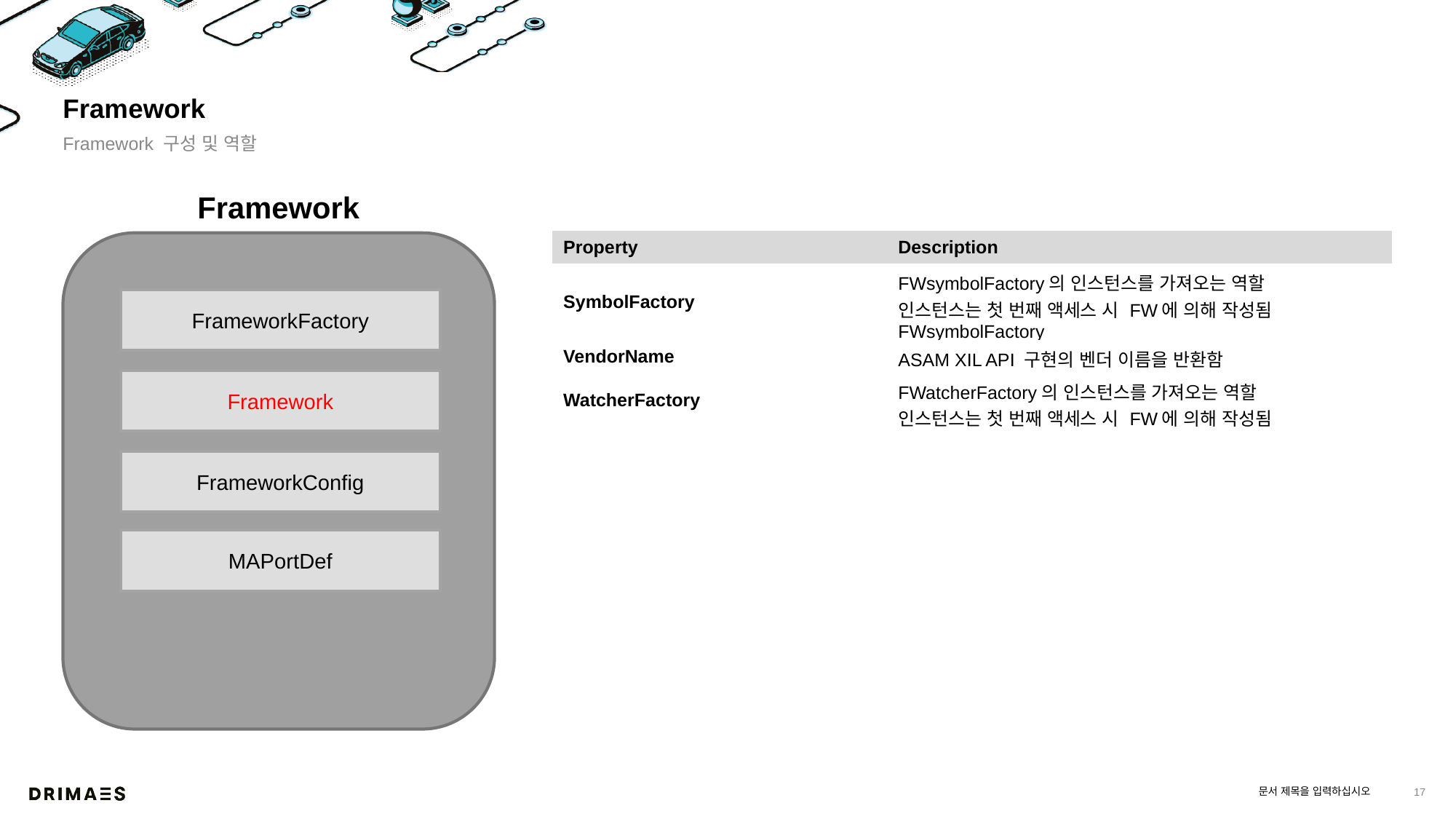

# Framework
Framework 구성 및 역할
Framework
| Property | Description |
| --- | --- |
| SymbolFactory | FWsymbolFactory의 인스턴스를 가져오는 역할 인스턴스는 첫 번째 액세스 시 FW에 의해 작성됨 FWsymbolFactory |
| VendorName | ASAM XIL API 구현의 벤더 이름을 반환함 |
| WatcherFactory | FWatcherFactory의 인스턴스를 가져오는 역할 인스턴스는 첫 번째 액세스 시 FW에 의해 작성됨 |
|  |  |
|  |  |
|  |  |

FrameworkFactory
Framework
FrameworkConfig
MAPortDef
문서 제목을 입력하십시오